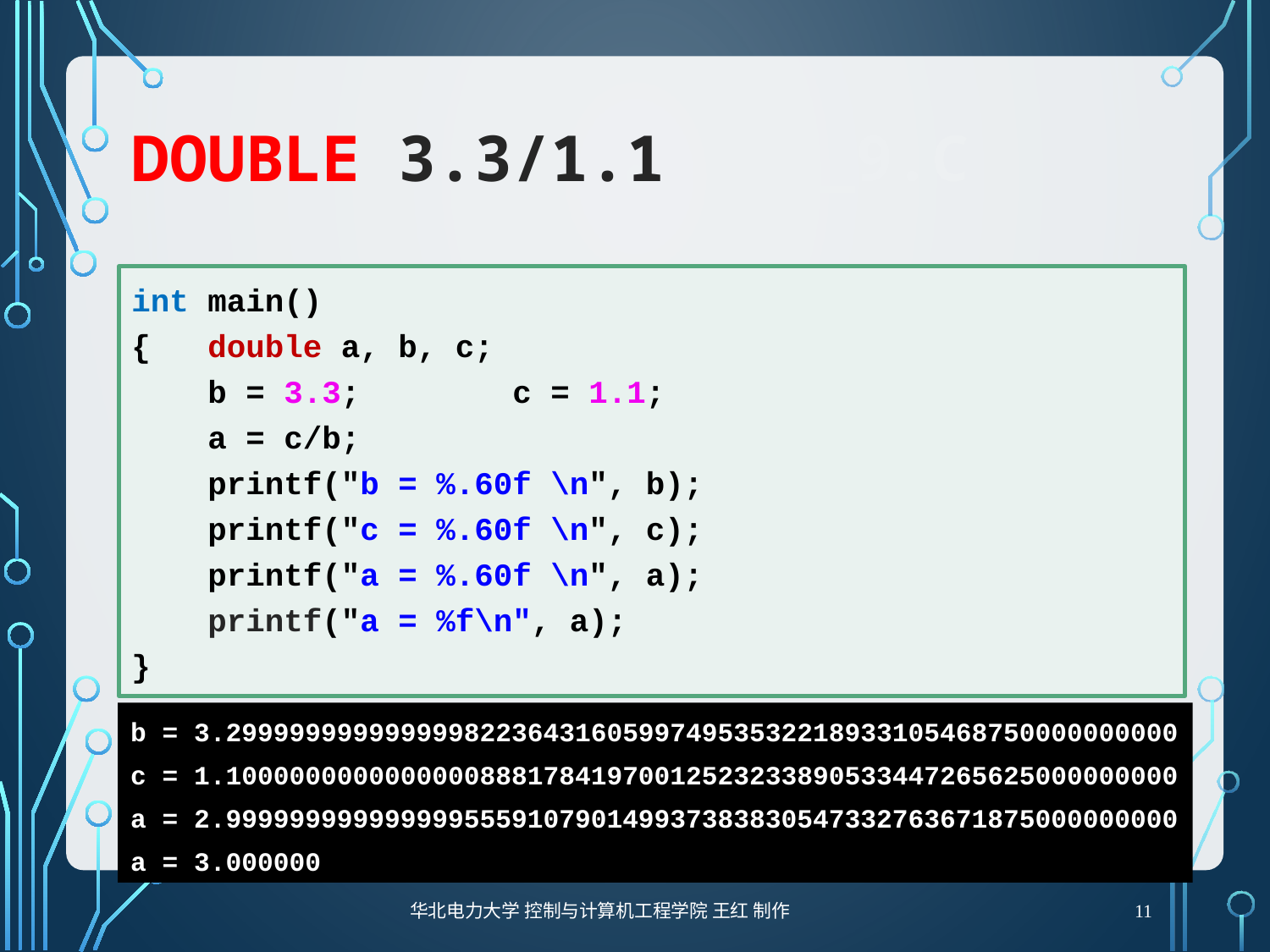

# Double 3.3/1.1 ex2_9.c
int main()
{   double a, b, c;
    b = 3.3;		c = 1.1;
    a = c/b;
    printf("b = %.60f \n", b);
    printf("c = %.60f \n", c);
    printf("a = %.60f \n", a);
    printf("a = %f\n", a);
}
b = 3.299999999999999822364316059974953532218933105468750000000000
c = 1.100000000000000088817841970012523233890533447265625000000000
a = 2.999999999999999555910790149937383830547332763671875000000000
a = 3.000000
11
华北电力大学 控制与计算机工程学院 王红 制作